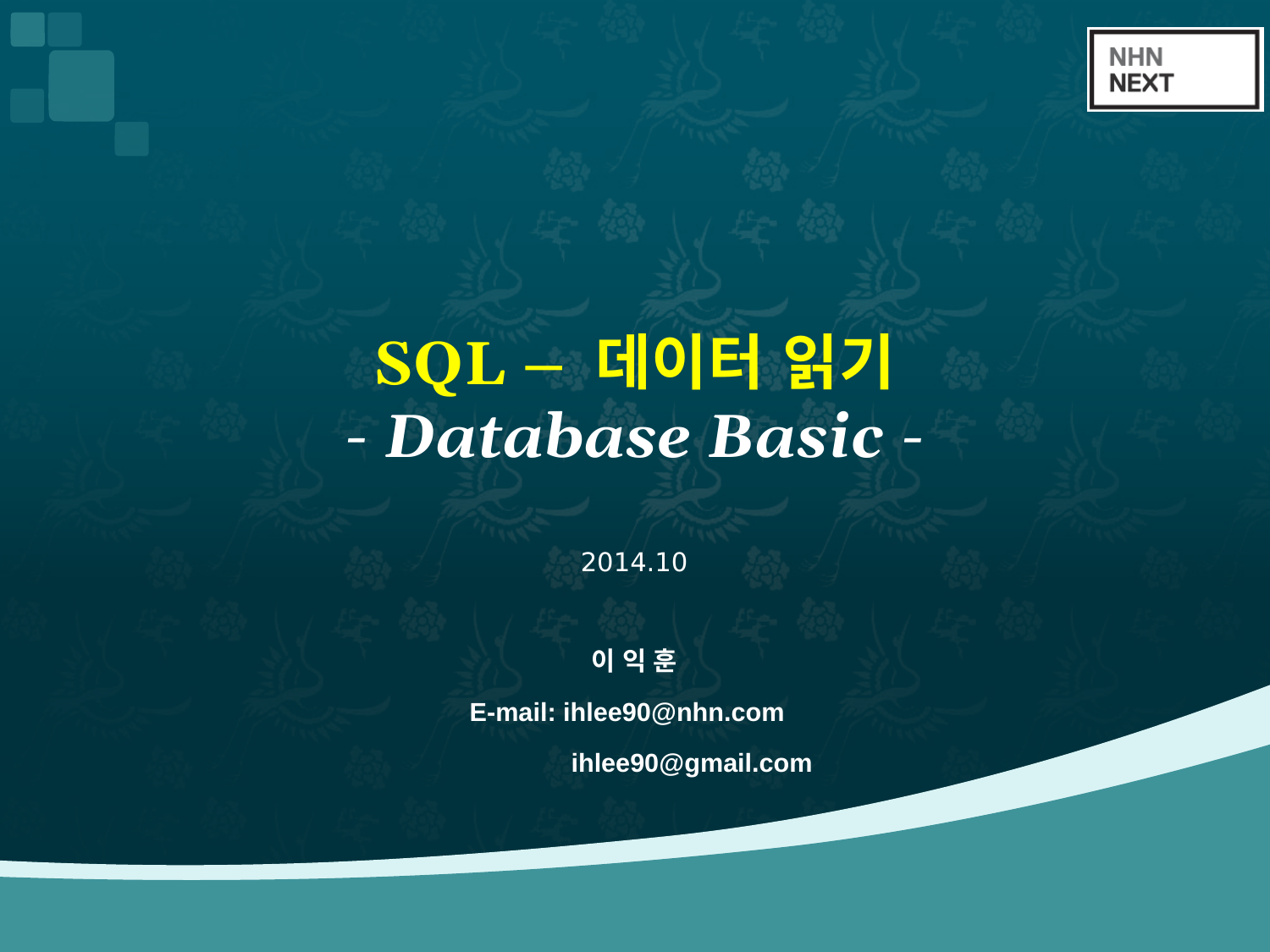

# SQL – 데이터 읽기 - Database Basic -
2014.10

이 익 훈

E-mail: ihlee90@nhn.com

                ihlee90@gmail.com